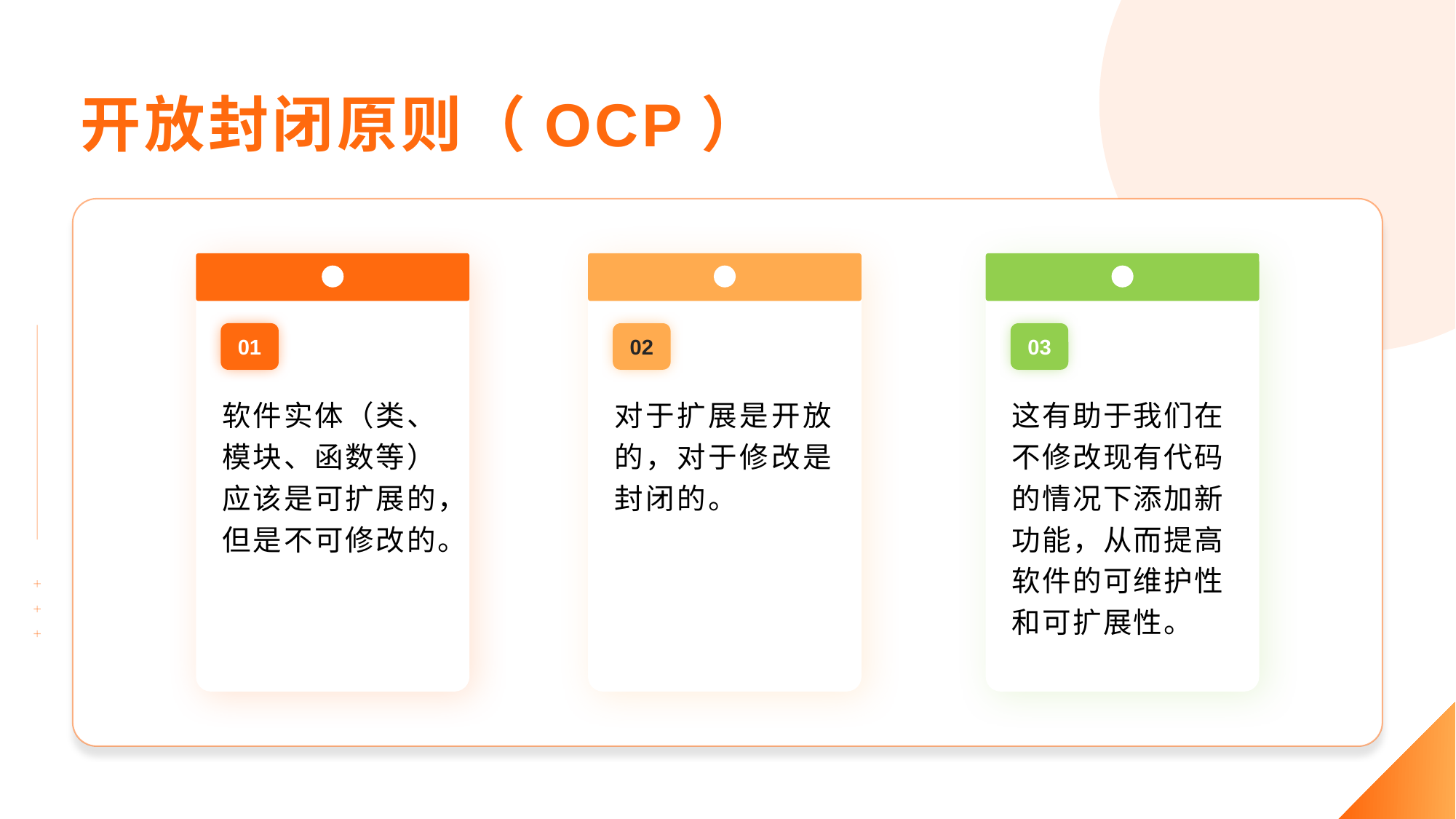

开放封闭原则（OCP）

01
02
03
软件实体（类、模块、函数等）应该是可扩展的，但是不可修改的。
对于扩展是开放的，对于修改是封闭的。
这有助于我们在不修改现有代码的情况下添加新功能，从而提高软件的可维护性和可扩展性。